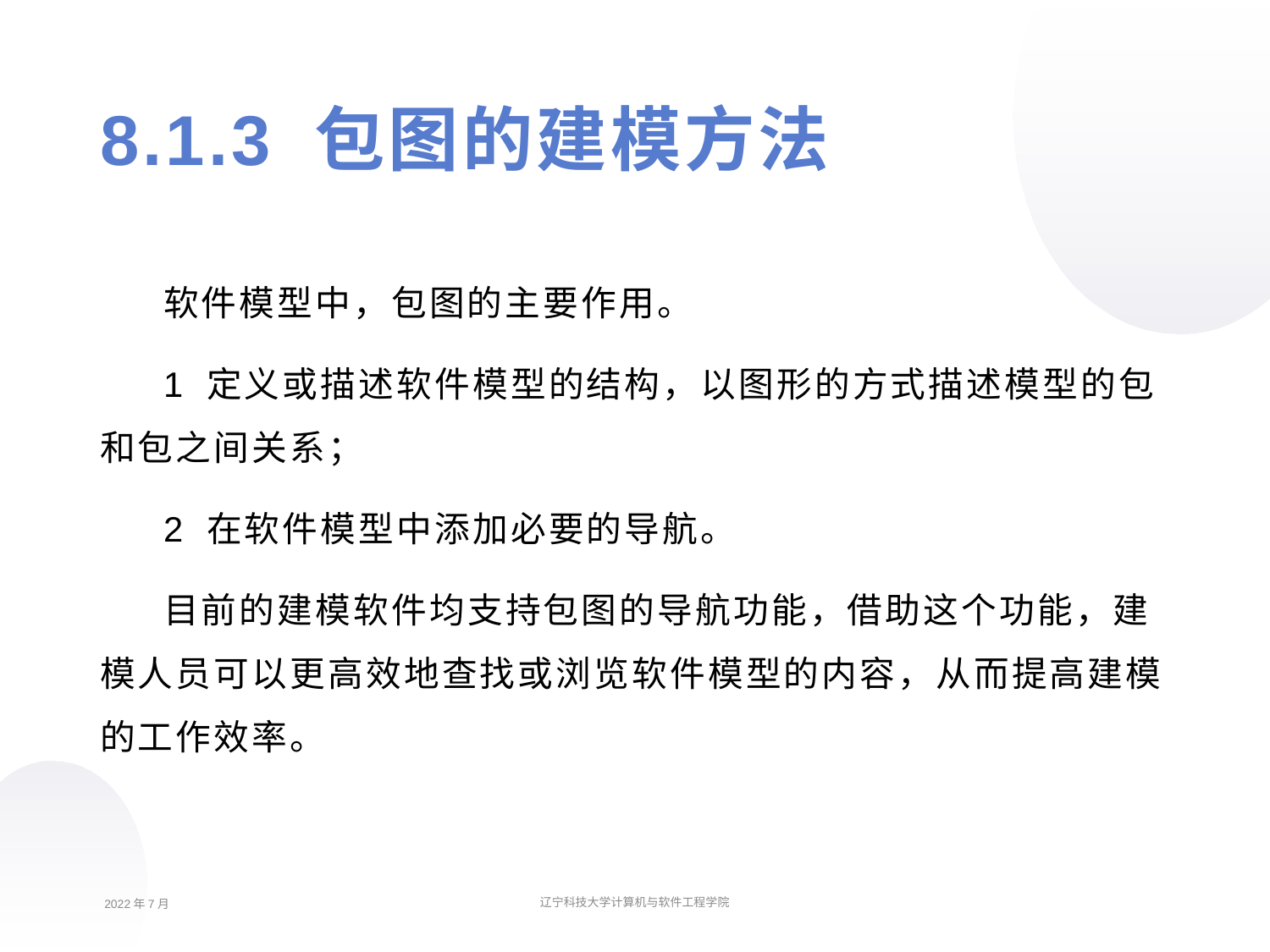

8.1.3 包图的建模方法
软件模型中，包图的主要作用。
1 定义或描述软件模型的结构，以图形的方式描述模型的包和包之间关系；
2 在软件模型中添加必要的导航。
目前的建模软件均支持包图的导航功能，借助这个功能，建模人员可以更高效地查找或浏览软件模型的内容，从而提高建模的工作效率。

2022年7月
辽宁科技大学计算机与软件工程学院
24